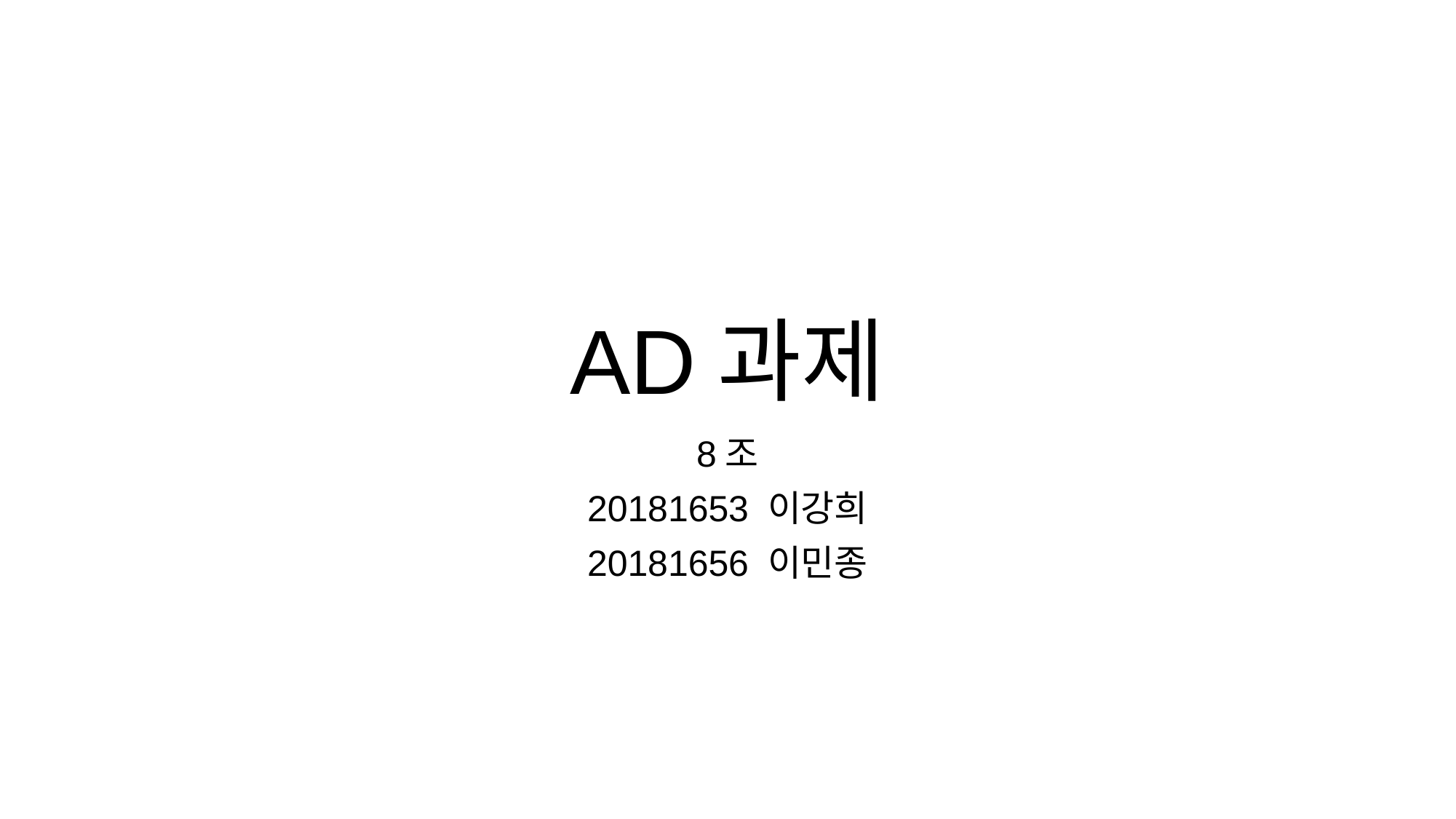

# AD과제
8조
20181653 이강희
20181656 이민종